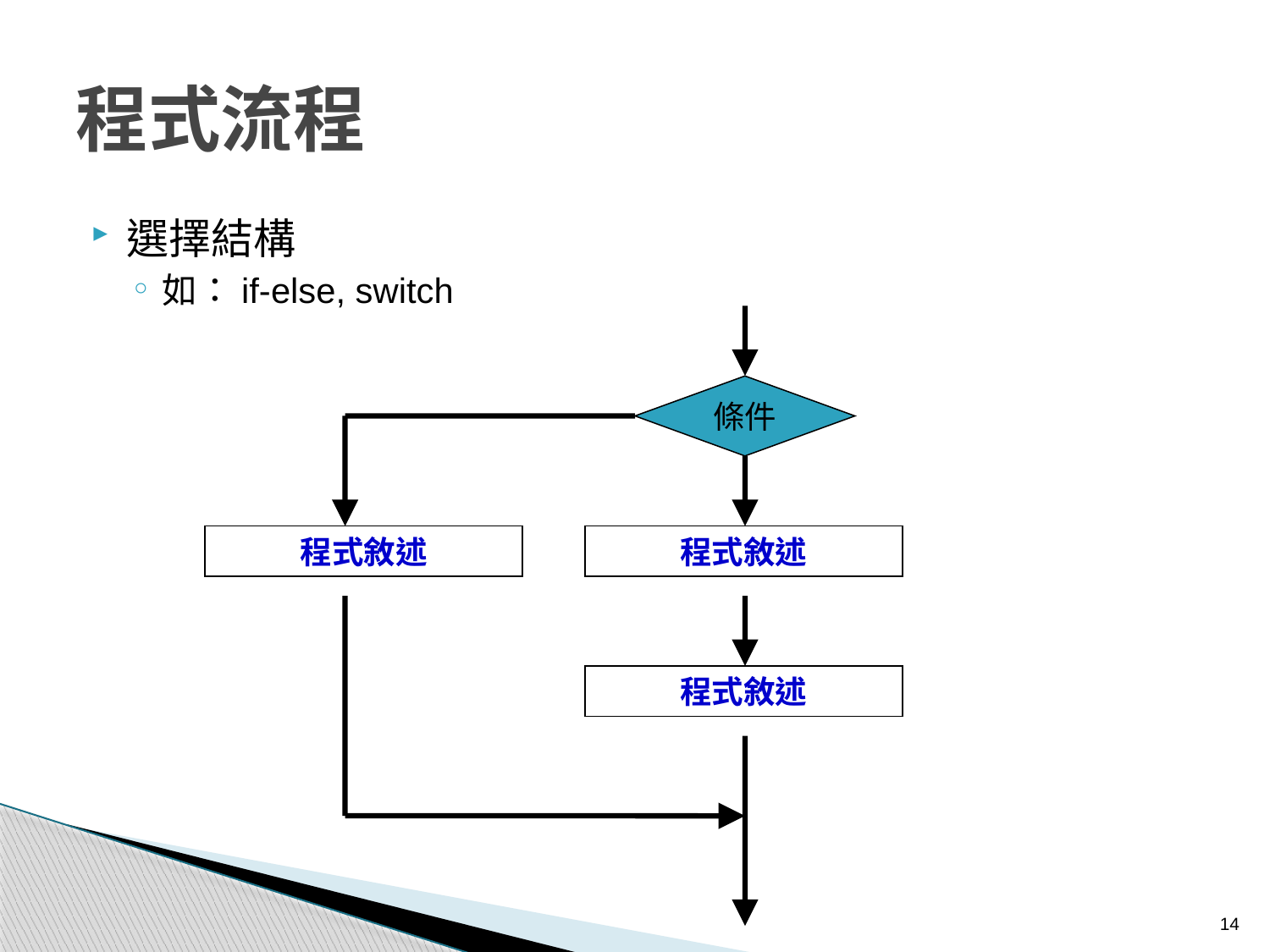

# 程式流程
選擇結構
如：if-else, switch

條件

程式敘述
程式敘述

程式敘述

14